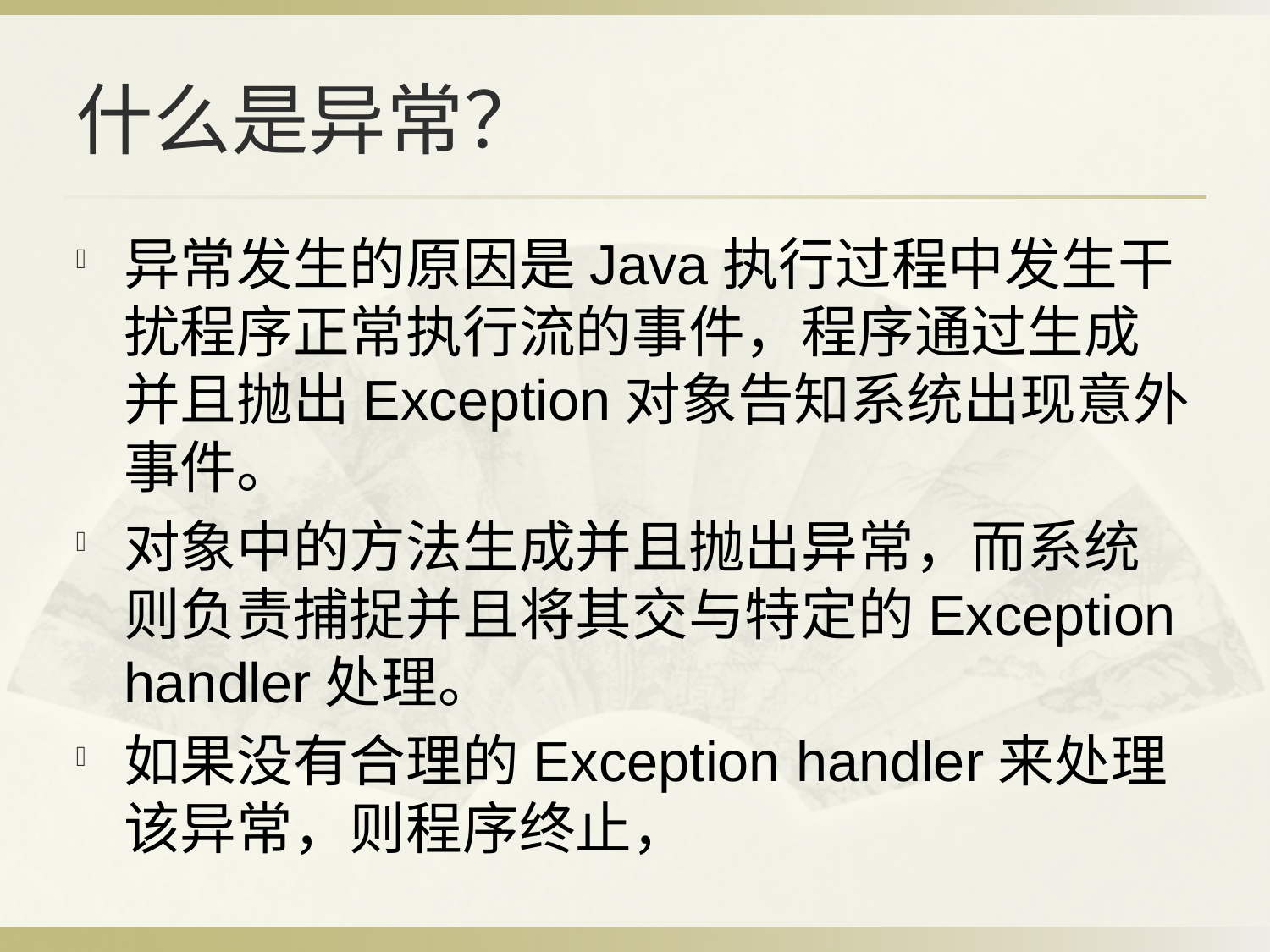

# 什么是异常？
异常发生的原因是Java执行过程中发生干扰程序正常执行流的事件，程序通过生成并且抛出Exception对象告知系统出现意外事件。
对象中的方法生成并且抛出异常，而系统则负责捕捉并且将其交与特定的Exception handler处理。
如果没有合理的Exception handler来处理该异常，则程序终止，